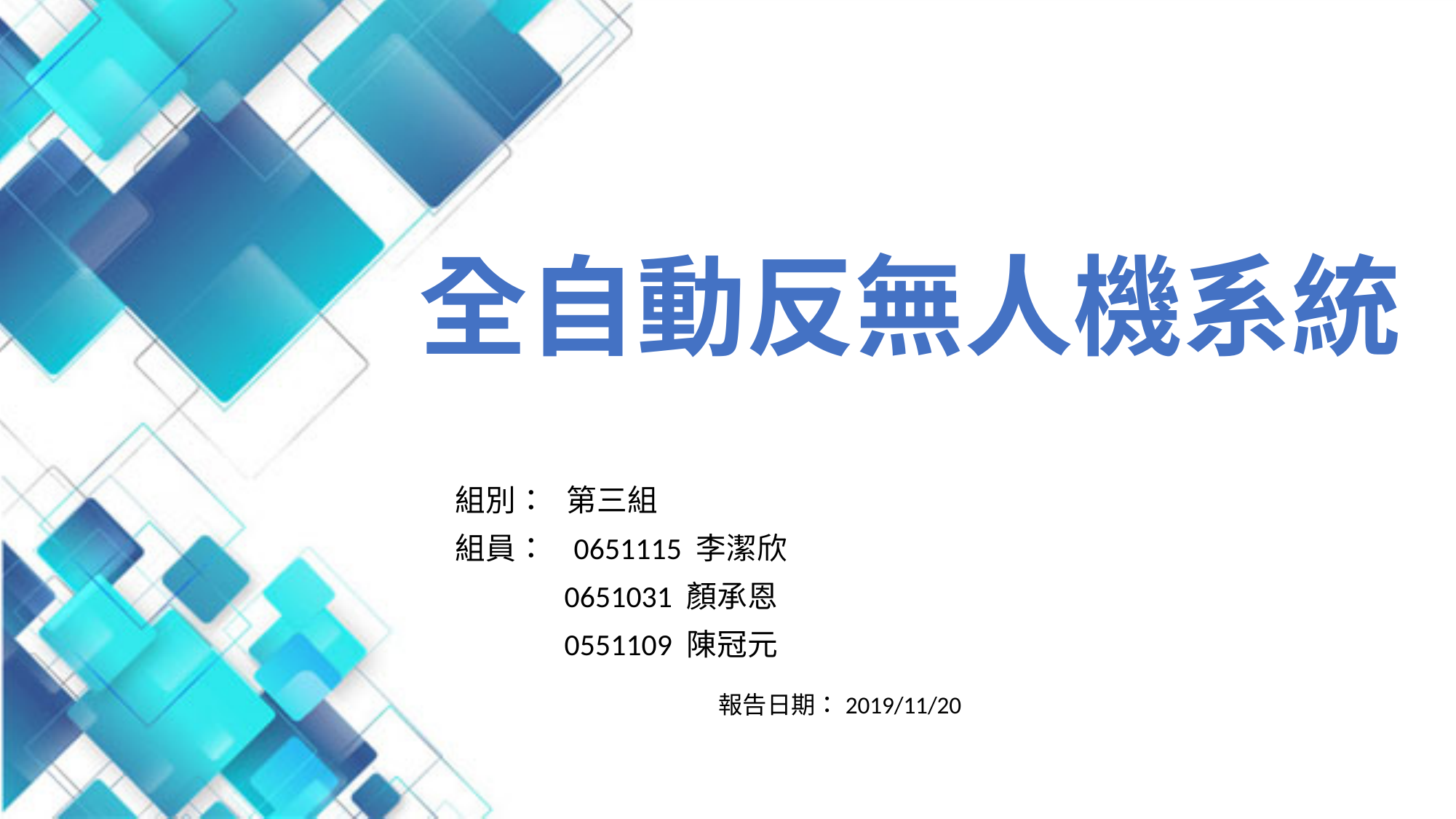

# 全自動反無人機系統
組別：   第三組
組員：   0651115 李潔欣
 	0651031 顏承恩
	0551109 陳冠元

報告日期：2019/11/20